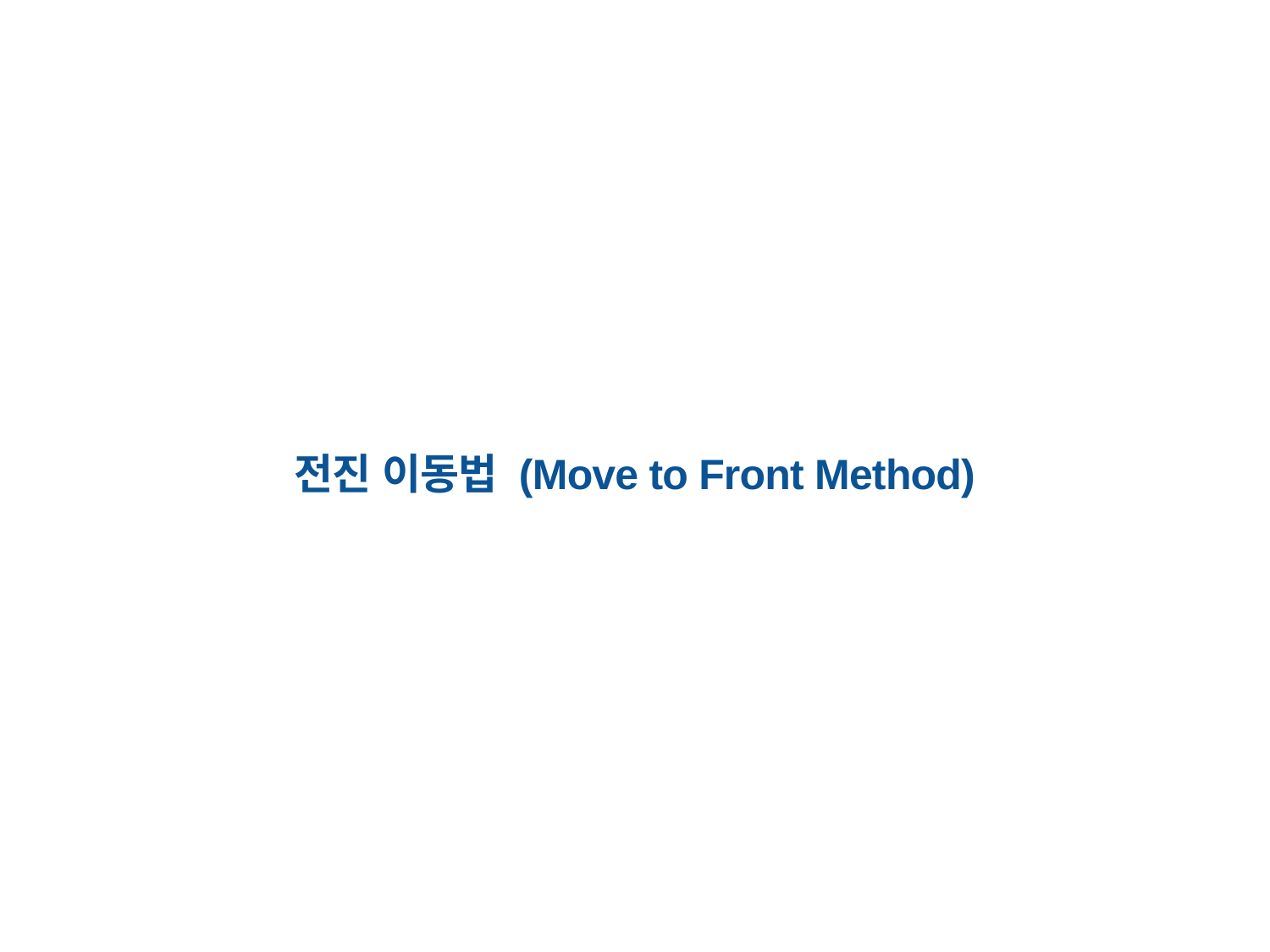

# 전진 이동법 (Move to Front Method)